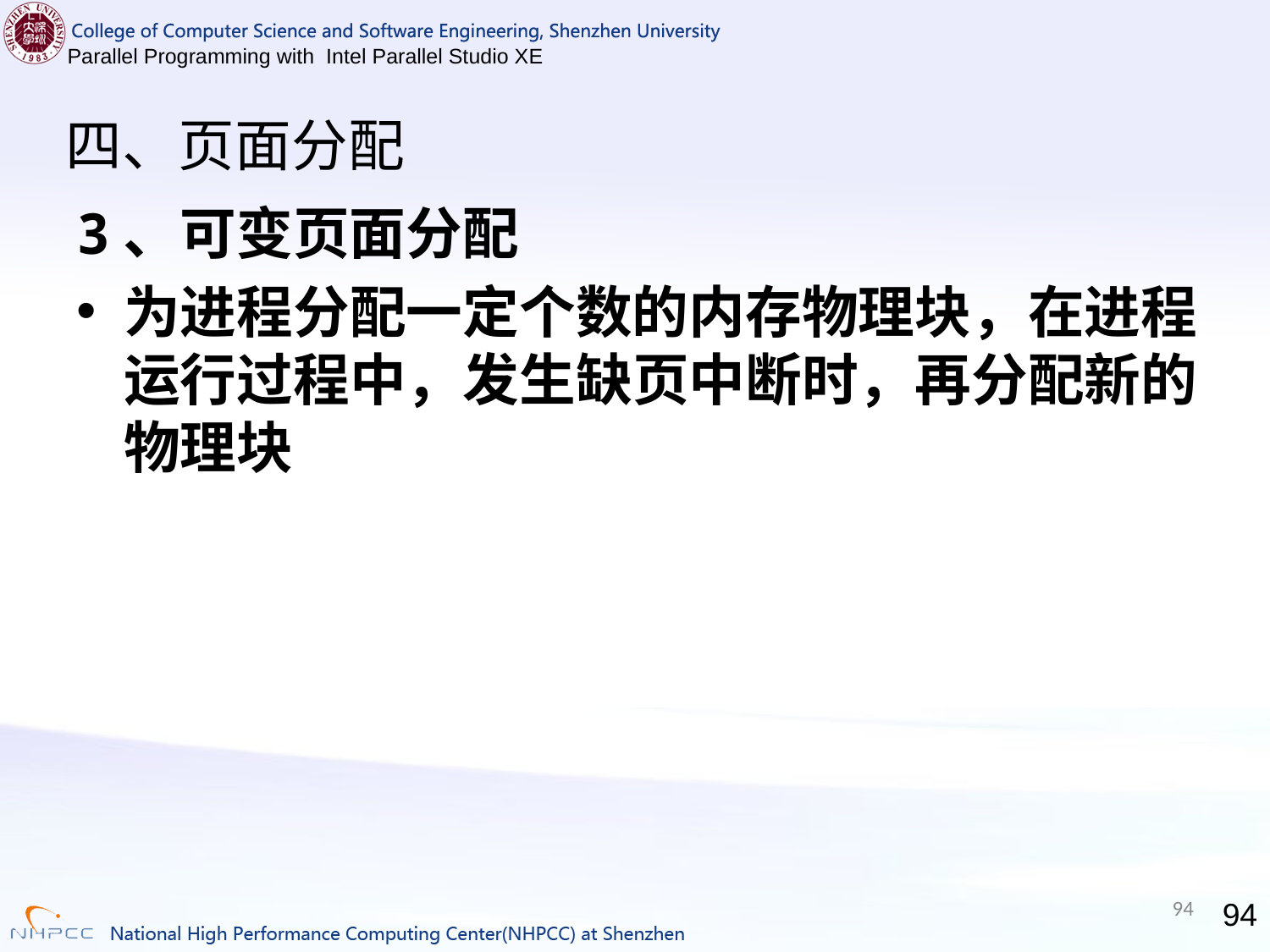

# 四、页面分配
3、可变页面分配
为进程分配一定个数的内存物理块，在进程运行过程中，发生缺页中断时，再分配新的物理块
94
94